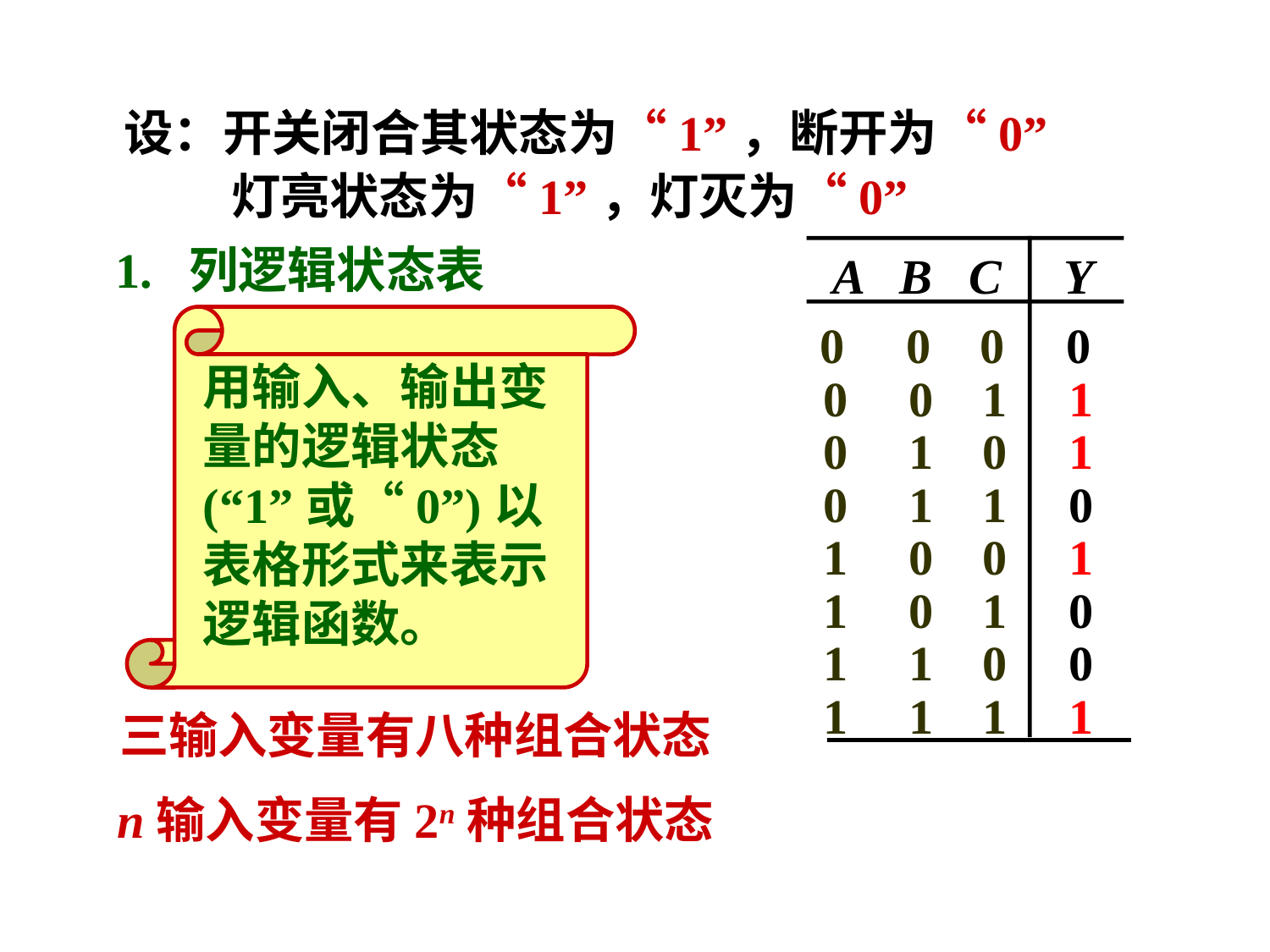

设：开关闭合其状态为“1”，断开为“0”
灯亮状态为“1”，灯灭为“0”
 1.  列逻辑状态表
   A   B   C     Y

0     0    1     1
0     1    0     1
0     1    1     0
1     0    0     1
1     0    1     0
1     1    0     0
1     1    1     1
     0     0    0     0

用输入、输出变量的逻辑状态(“1”或“0”)以表格形式来表示逻辑函数。
三输入变量有八种组合状态
n输入变量有2n种组合状态